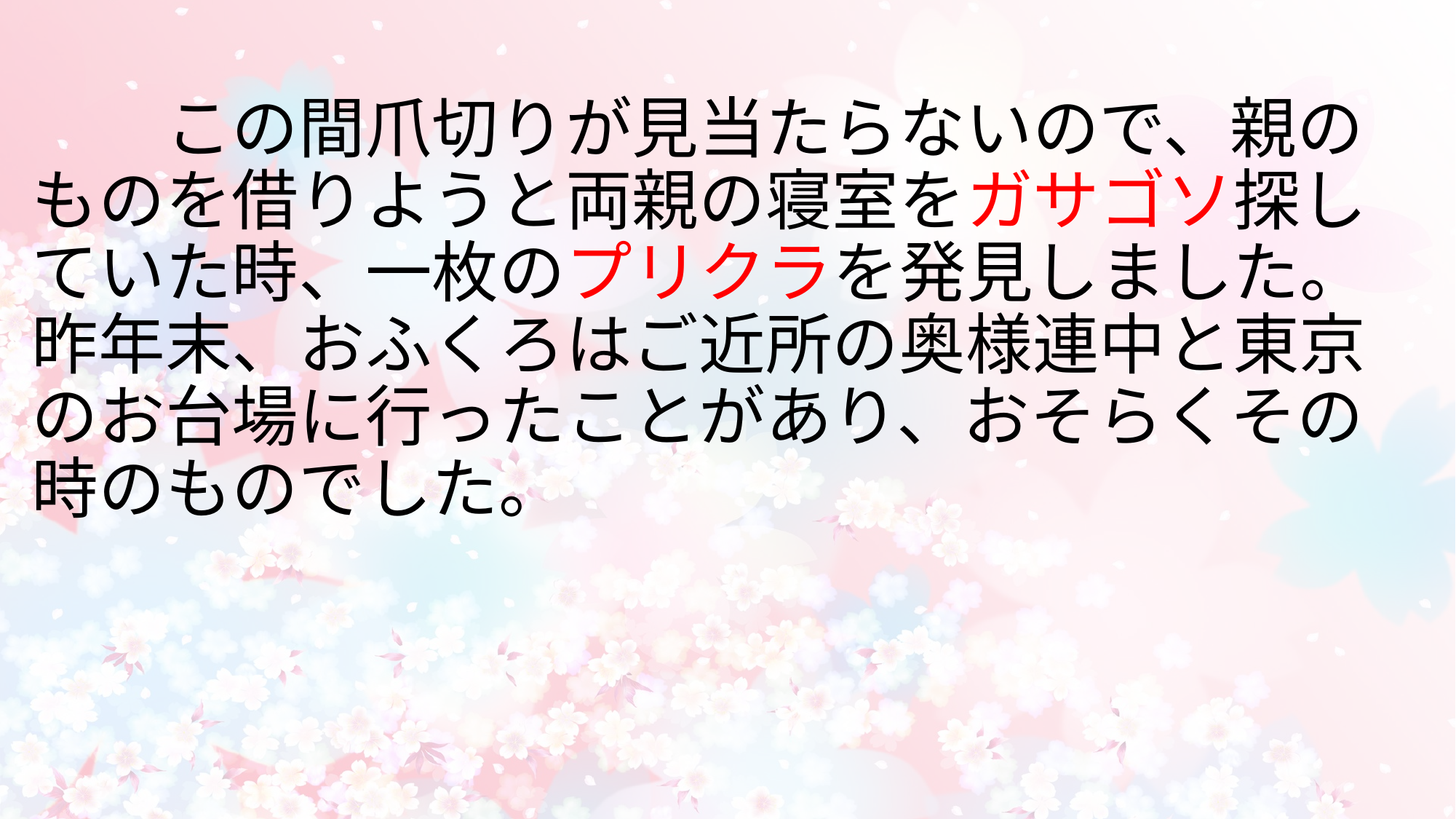

この間爪切りが見当たらないので、親のものを借りようと両親の寝室をガサゴソ探していた時、一枚のプリクラを発見しました。昨年末、おふくろはご近所の奥様連中と東京のお台場に行ったことがあり、おそらくその時のものでした。